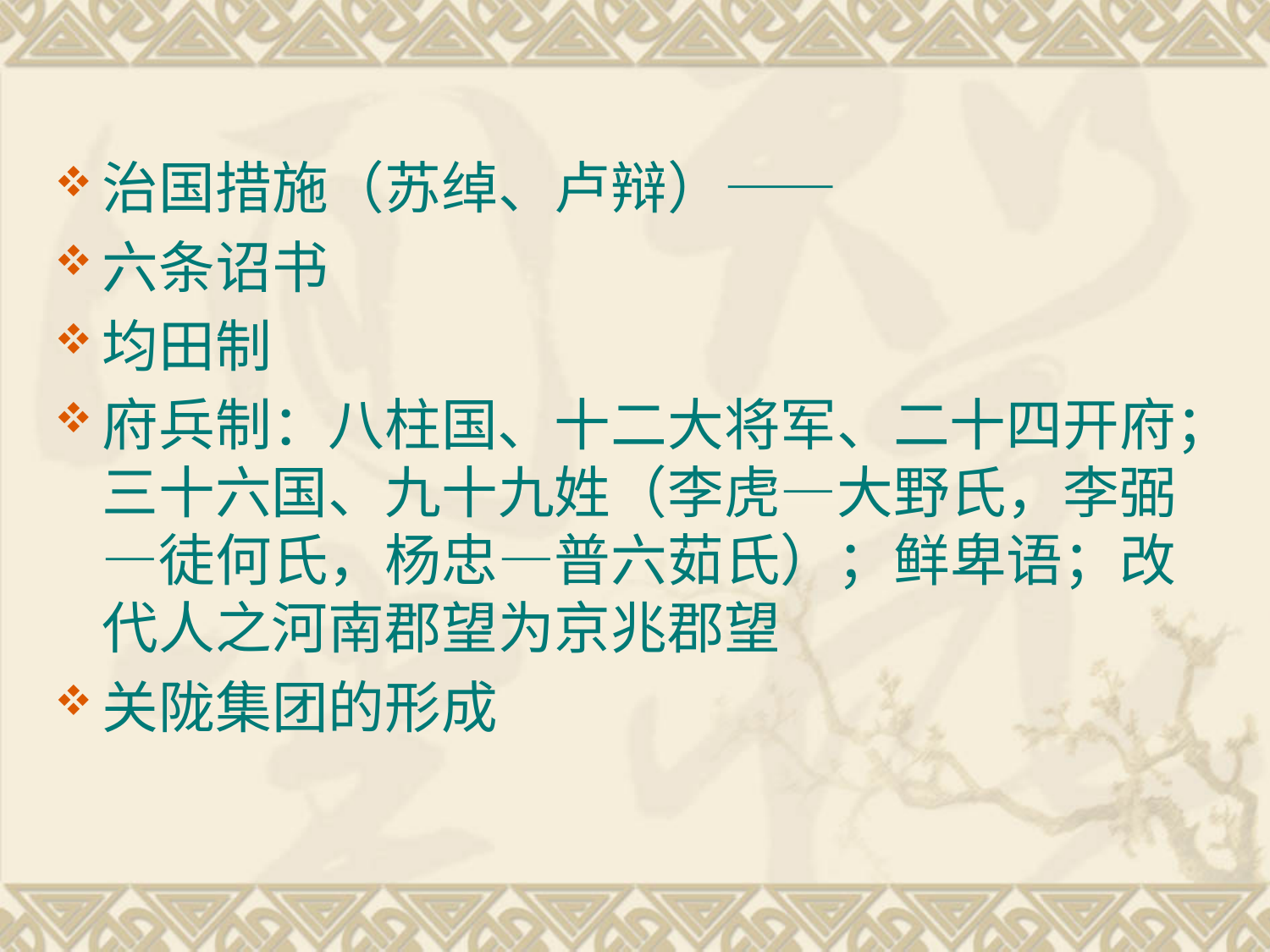

治国措施（苏绰、卢辩）——
六条诏书
均田制
府兵制：八柱国、十二大将军、二十四开府；三十六国、九十九姓（李虎—大野氏，李弼—徒何氏，杨忠—普六茹氏）；鲜卑语；改代人之河南郡望为京兆郡望
关陇集团的形成